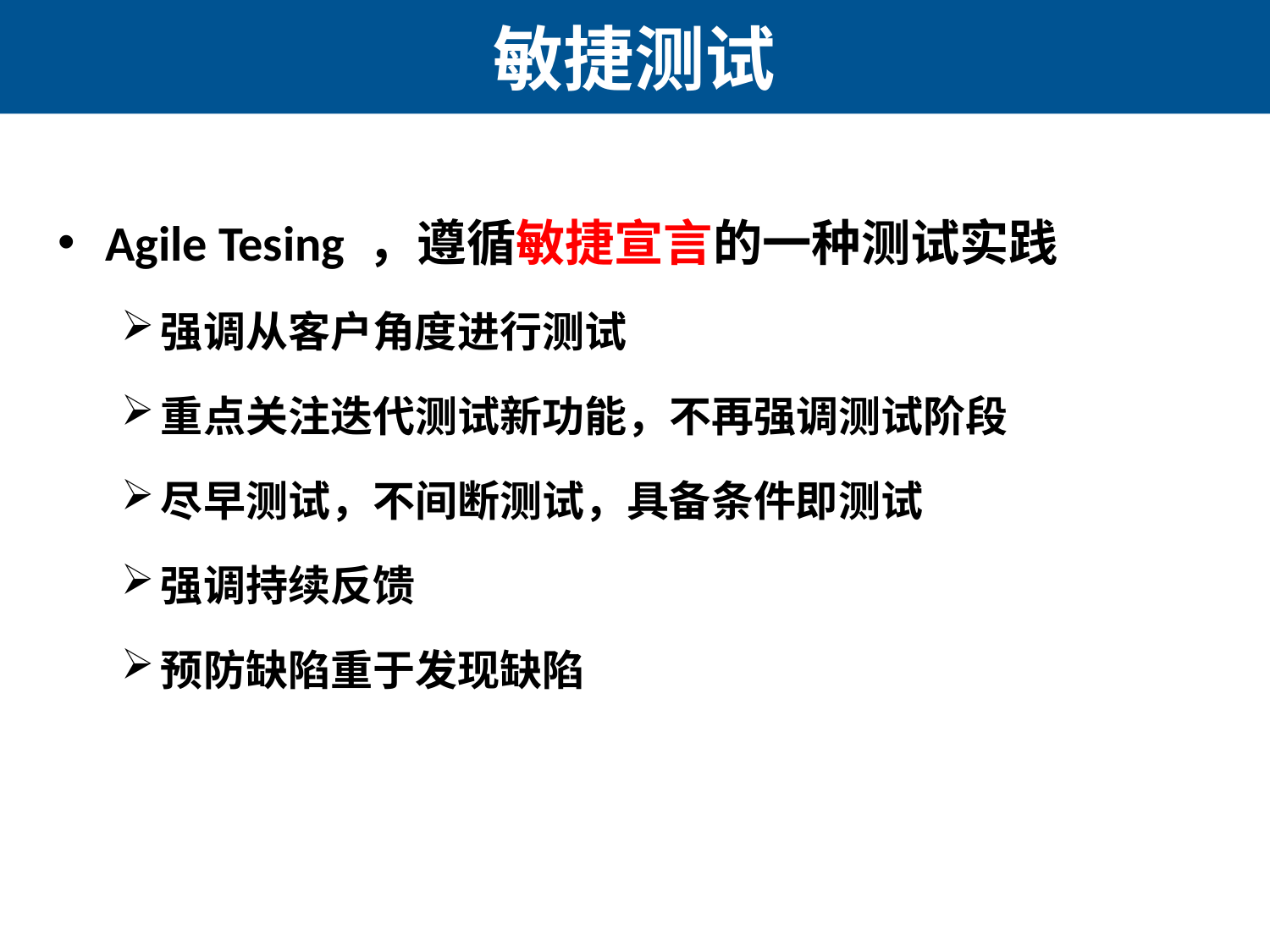

# 敏捷测试
Agile Tesing ，遵循敏捷宣言的一种测试实践
强调从客户角度进行测试
重点关注迭代测试新功能，不再强调测试阶段
尽早测试，不间断测试，具备条件即测试
强调持续反馈
预防缺陷重于发现缺陷